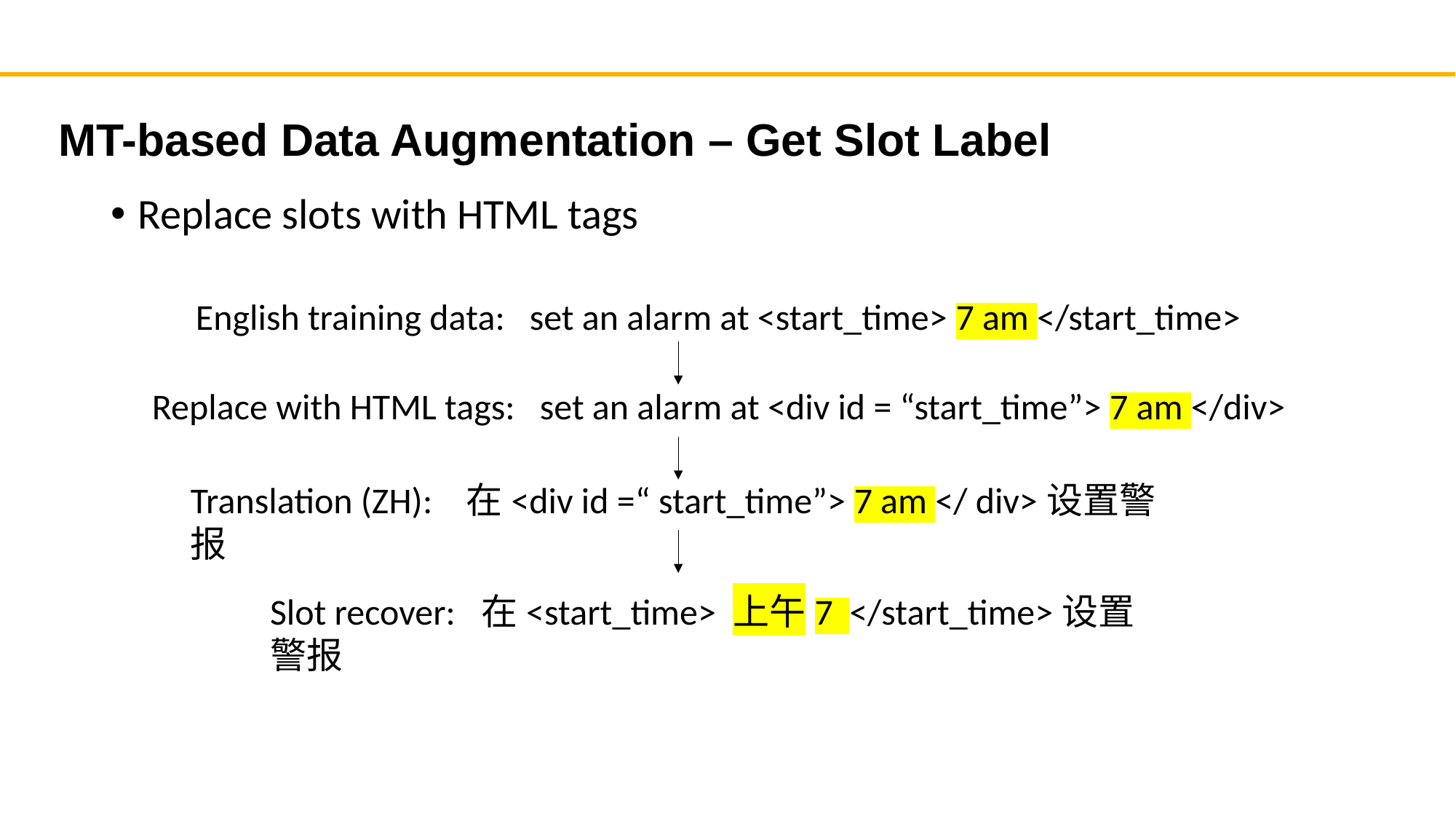

MT-based Data Augmentation – Get Slot Label
Replace slots with HTML tags
English training data:   set an alarm at <start_time> 7 am </start_time>
Replace with HTML tags:   set an alarm at <div id = “start_time”> 7 am </div>
Translation (ZH):   在<div id =“ start_time”> 7 am </ div>设置警报
Slot recover:  在<start_time> 上午7  </start_time>设置警报